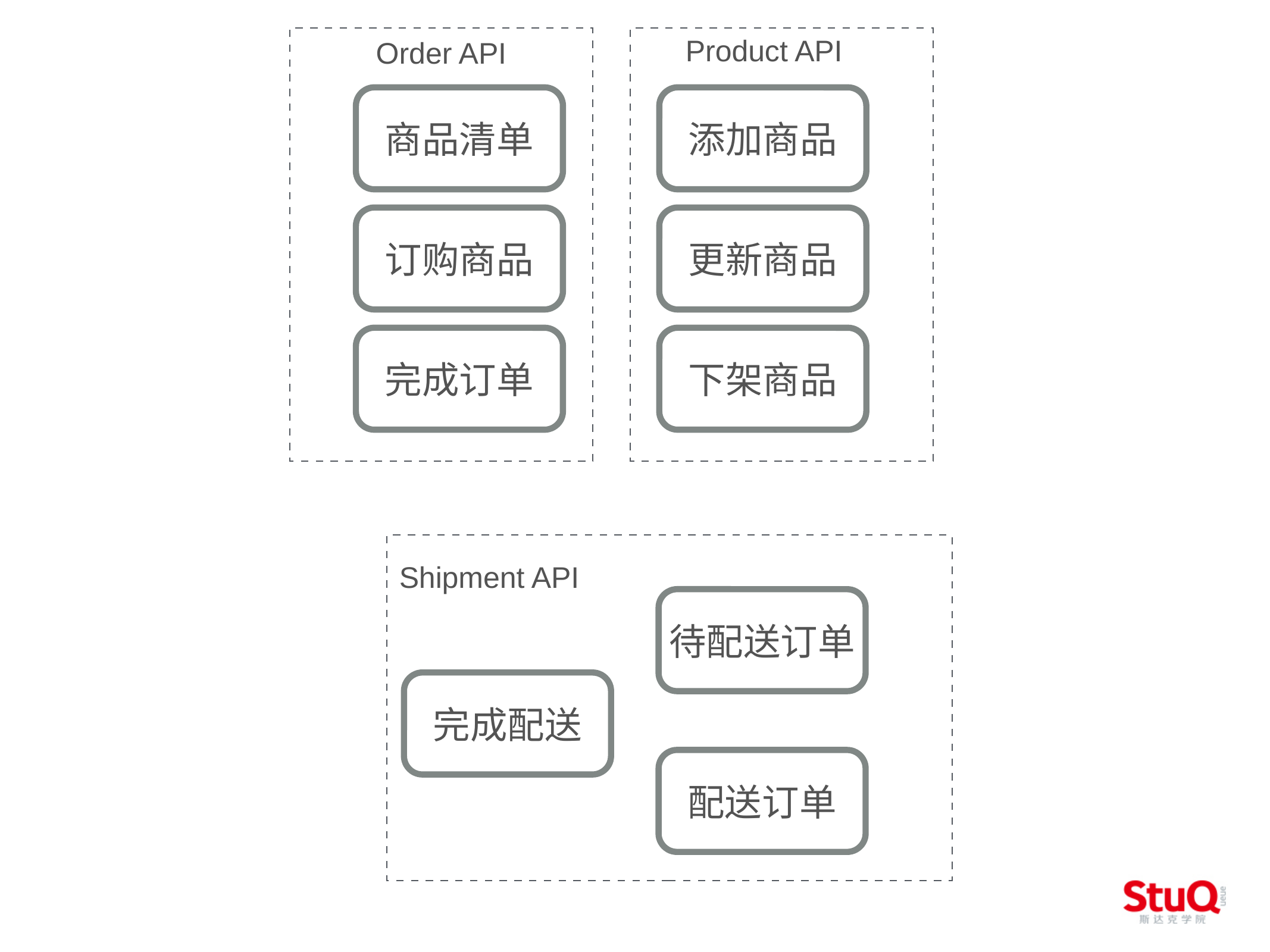

Product API
Order API

商品清单
添加商品

订购商品
更新商品

完成订单
下架商品

Shipment API

待配送订单

完成配送

配送订单